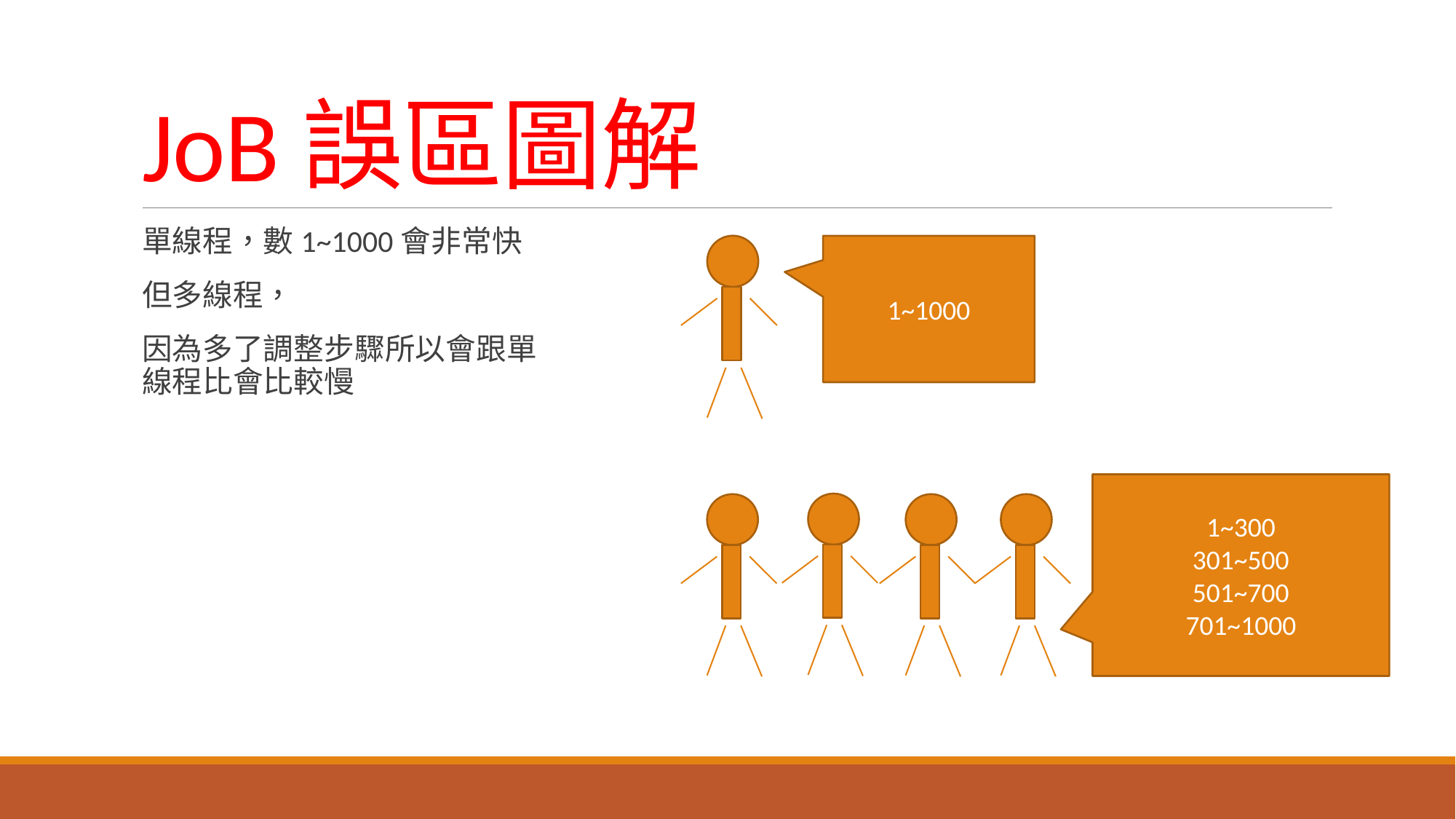

# JoB誤區圖解
單線程，數1~1000會非常快
但多線程，
因為多了調整步驟所以會跟單線程比會比較慢

1~1000
1~300
301~500
501~700
701~1000